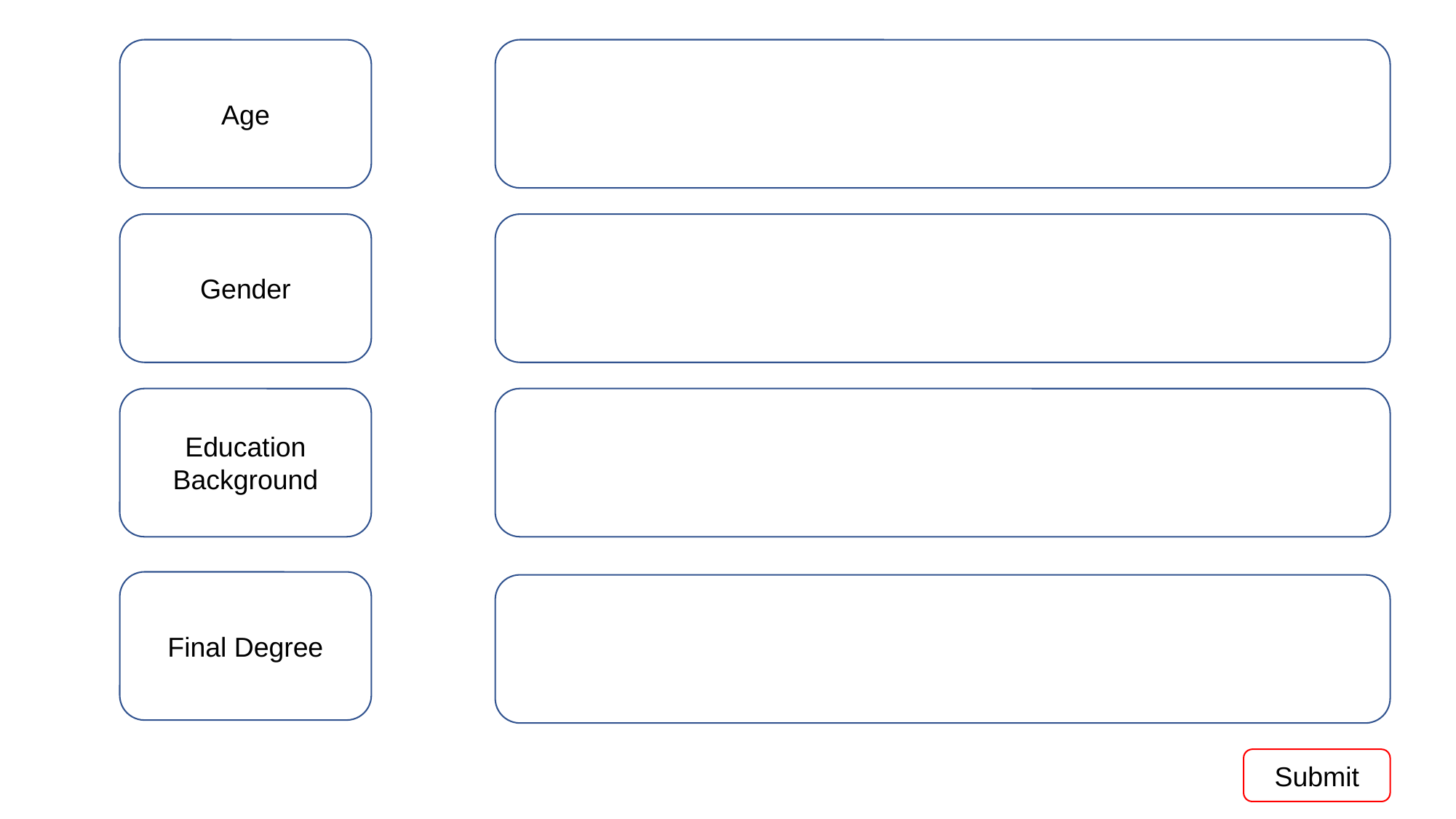

설문조사 페이지
설문 내용이 추가되거나 변경되면 아래의 항목은 수정할 예정.
Age

Gender
Education Background

Final Degree

Submit